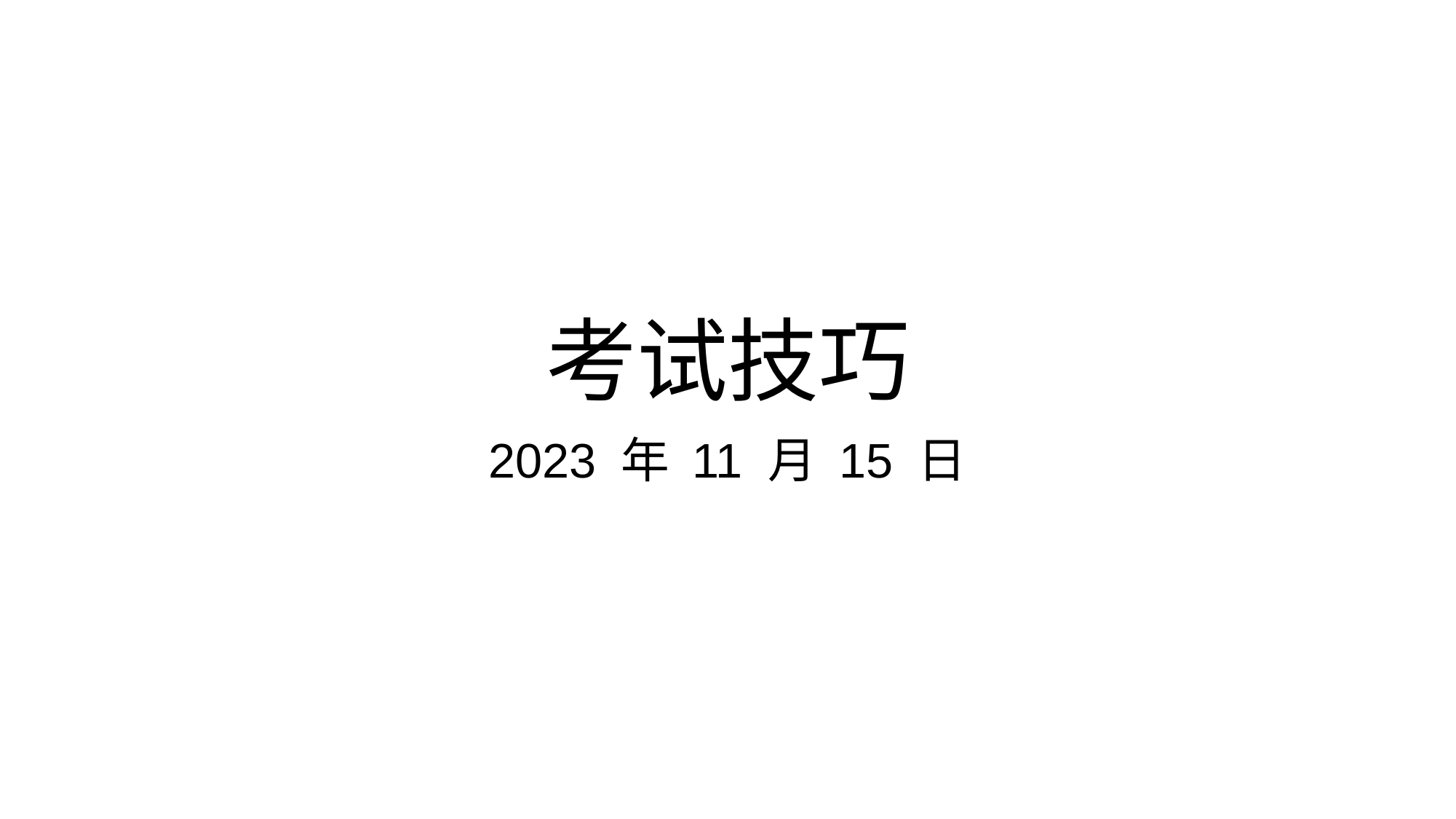

# 考试技巧
2023 年 11 月 15 日